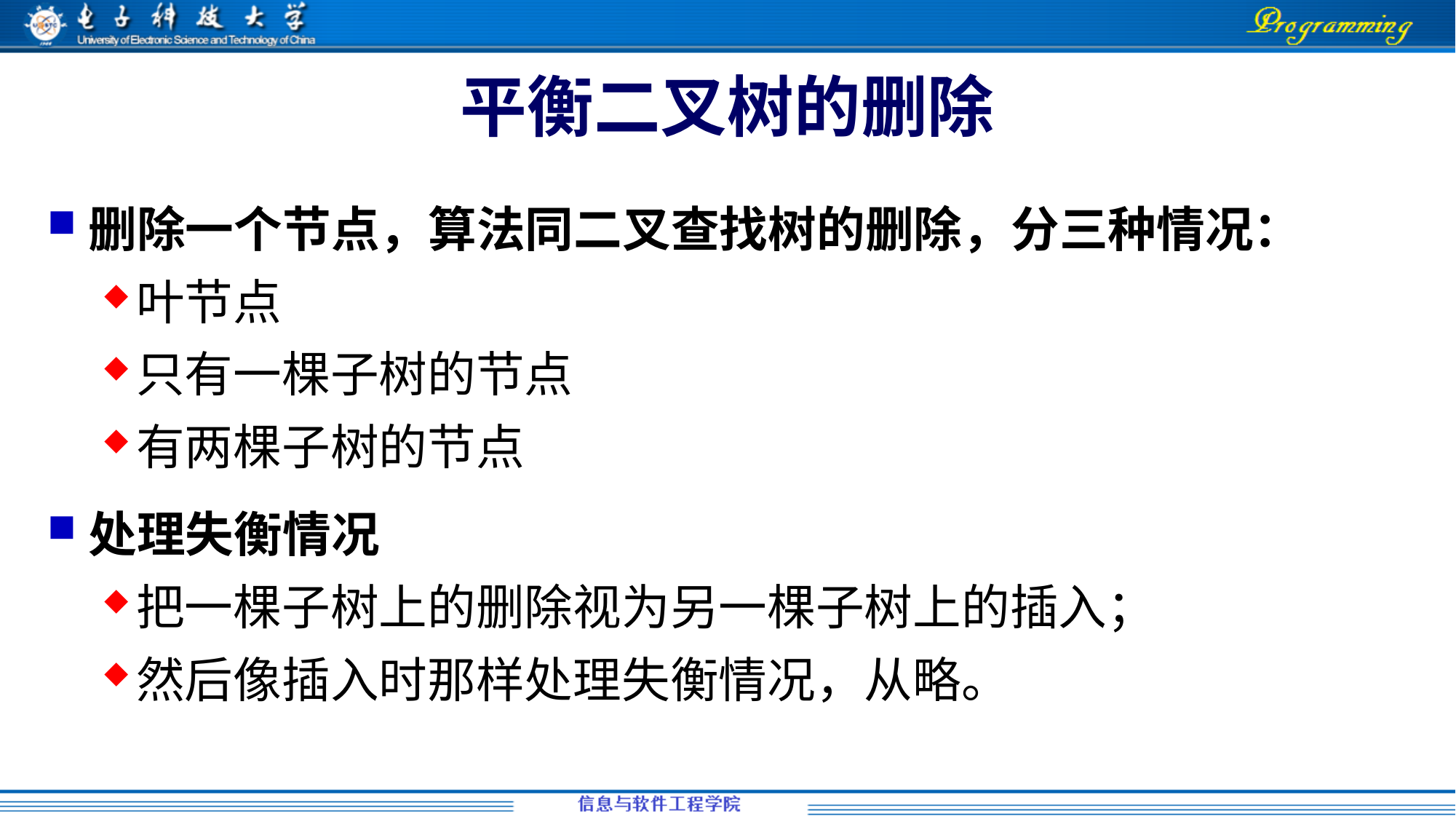

# 平衡二叉树的删除
删除一个节点，算法同二叉查找树的删除，分三种情况：
叶节点
只有一棵子树的节点
有两棵子树的节点
处理失衡情况
把一棵子树上的删除视为另一棵子树上的插入；
然后像插入时那样处理失衡情况，从略。